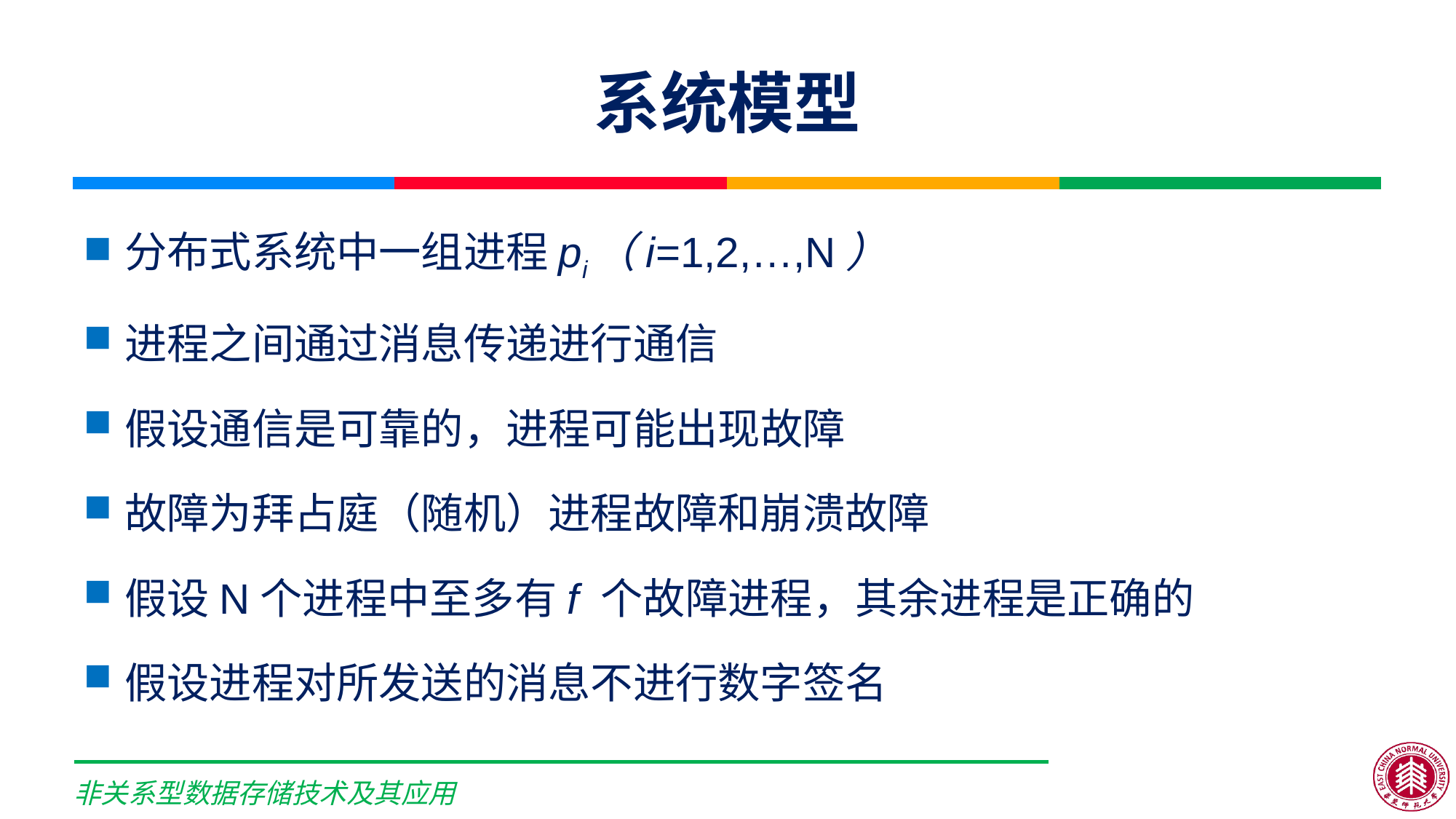

# 系统模型
分布式系统中一组进程pi（i=1,2,…,N）
进程之间通过消息传递进行通信
假设通信是可靠的，进程可能出现故障
故障为拜占庭（随机）进程故障和崩溃故障
假设N个进程中至多有f 个故障进程，其余进程是正确的
假设进程对所发送的消息不进行数字签名